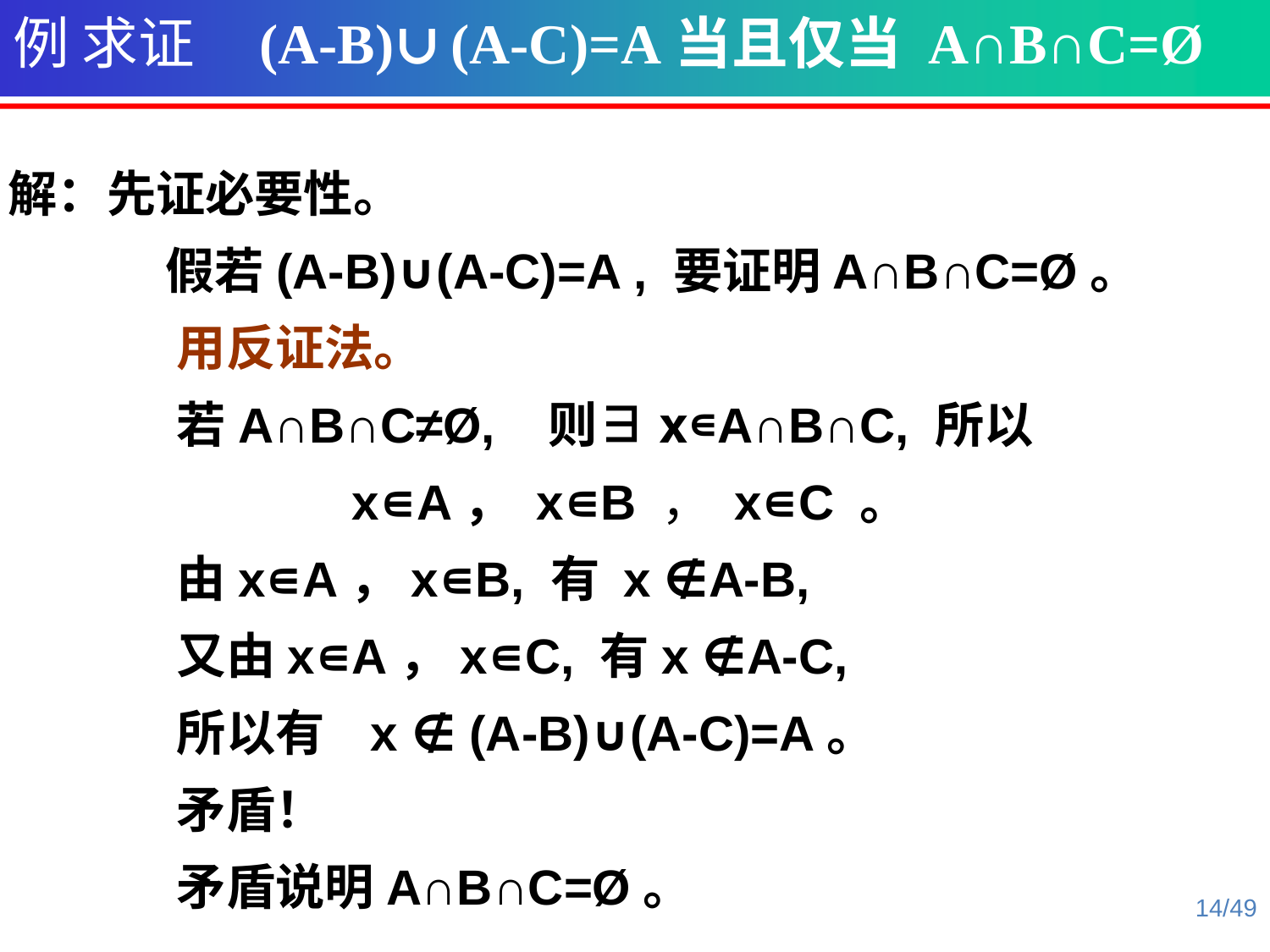

例 求证    (A-B)∪(A-C)=A当且仅当 A∩B∩C=Ø
解：先证必要性。
             假若(A-B)∪(A-C)=A , 要证明A∩B∩C=Ø。
              用反证法。
              若A∩B∩C≠Ø,   则∃x∊A∩B∩C, 所以
                         x∊A， x∊B ， x∊C 。
              由x∊A，x∊B, 有 x ∉A-B,
              又由x∊A，x∊C, 有x ∉A-C,
              所以有   x ∉ (A-B)∪(A-C)=A。
              矛盾！
              矛盾说明A∩B∩C=Ø。
14/49